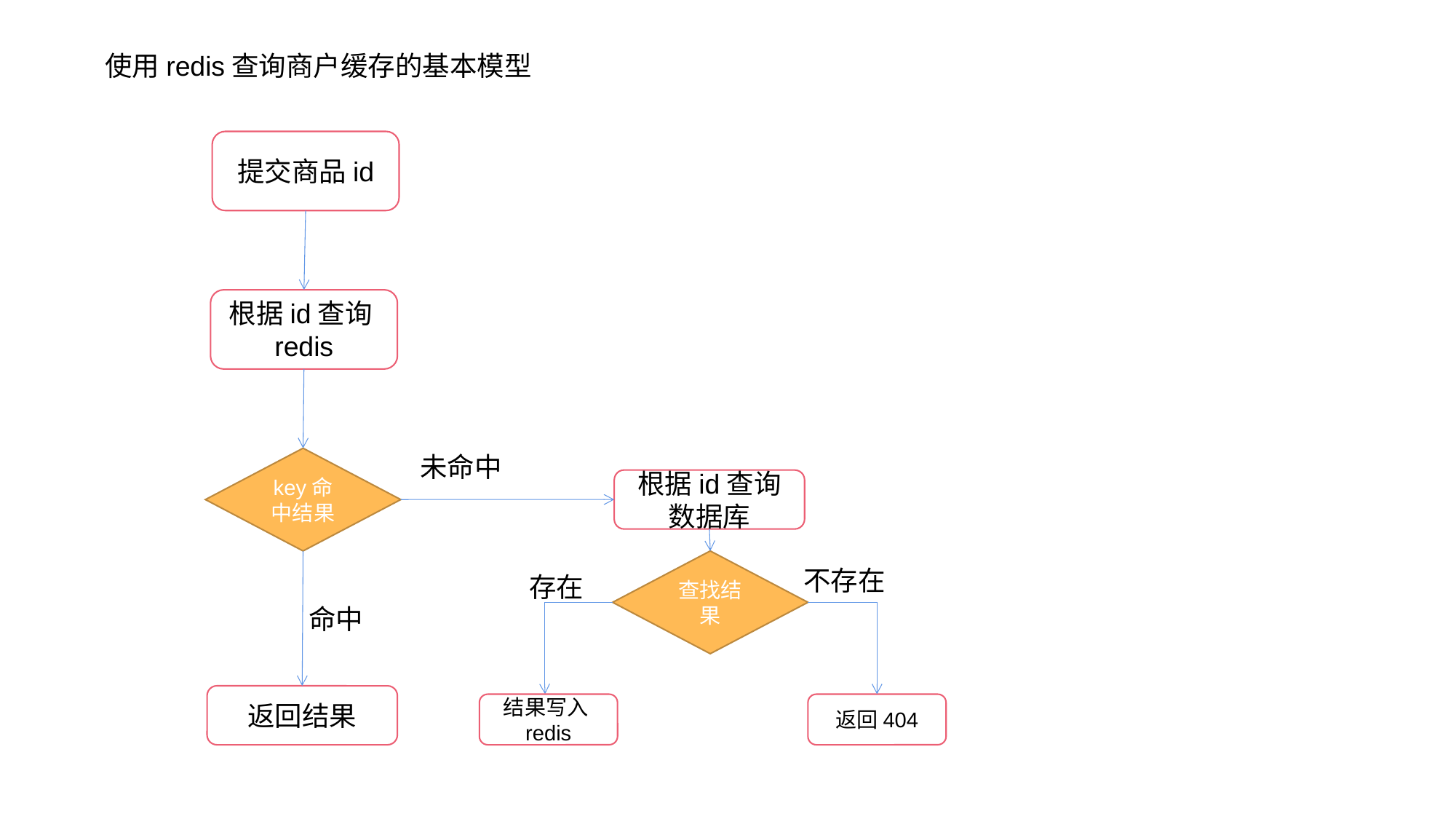

使用redis查询商户缓存的基本模型
提交商品id
根据id查询redis
未命中
key命中结果
根据id查询数据库
查找结果
不存在
存在
命中
返回结果
结果写入redis
返回404